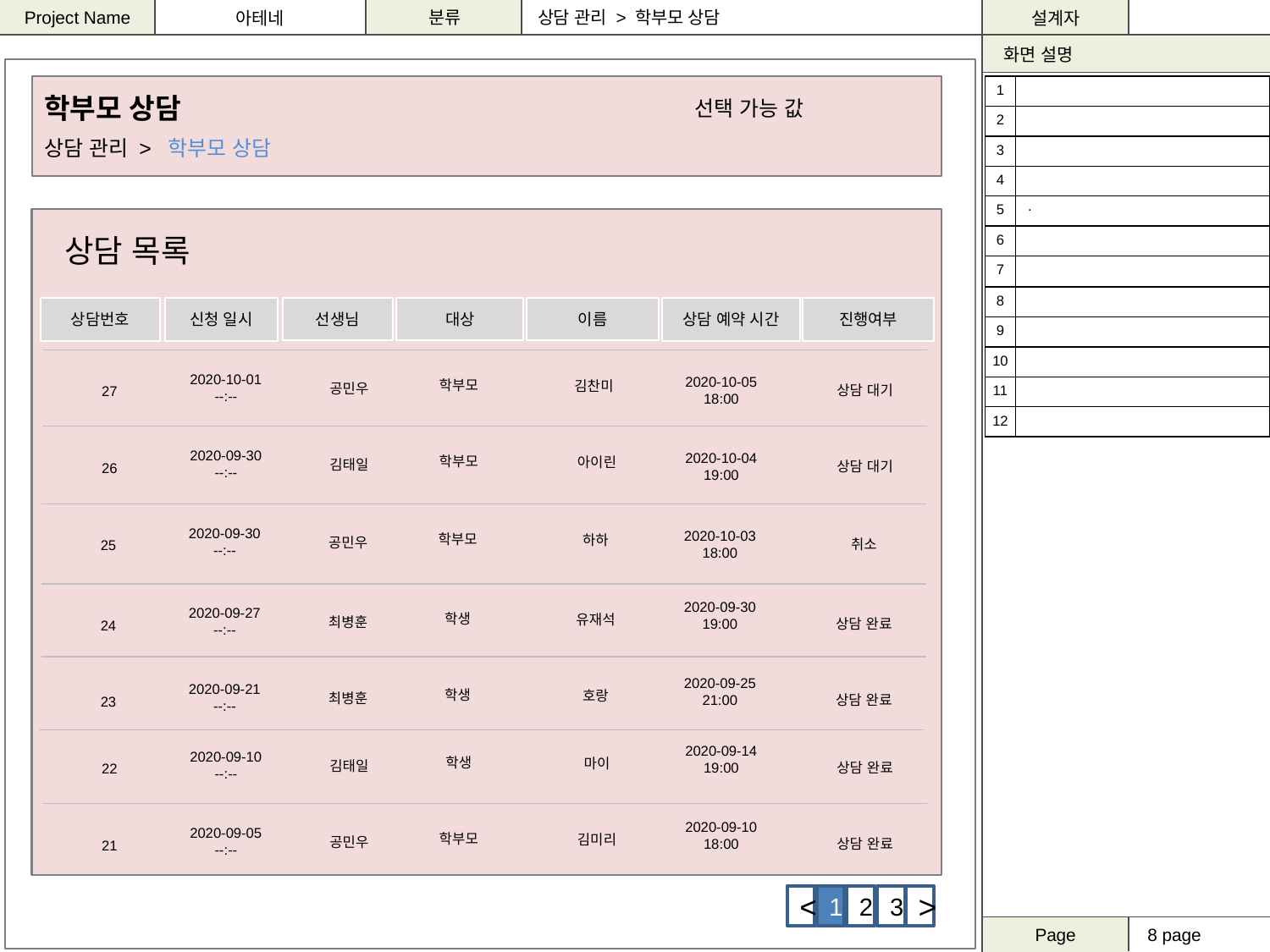

상담 관리 > 학부모 상담

| 1 |  |
| --- | --- |
| 2 |  |
| 3 |  |
| 4 |  |
| 5 | . |
| 6 |  |
| 7 |  |
| 8 |  |
| 9 |  |
| 10 |  |
| 11 |  |
| 12 |  |
학부모 상담
상담 관리 > 학부모 상담
선택 가능 값

상담 목록
대상
이름
선생님
상담번호
신청 일시
상담 예약 시간
진행여부
학부모
김찬미
2020-10-01
--:--
공민우
2020-10-05
18:00
상담 대기
27
학부모
아이린
2020-09-30
--:--
김태일
2020-10-04
19:00
상담 대기
26
학부모
하하
2020-09-30
--:--
공민우
2020-10-03
18:00
취소
25
학생
유재석
2020-09-27
--:--
최병훈
2020-09-30
19:00

상담 완료
24
학생
호랑
2020-09-21
--:--
최병훈
2020-09-25
21:00

상담 완료
23
학생
마이
2020-09-10
--:--
김태일
2020-09-14
19:00

상담 완료
22
학부모
김미리
2020-09-05
--:--
공민우
2020-09-10
18:00

상담 완료
21
<
1
2
3
>
8 page